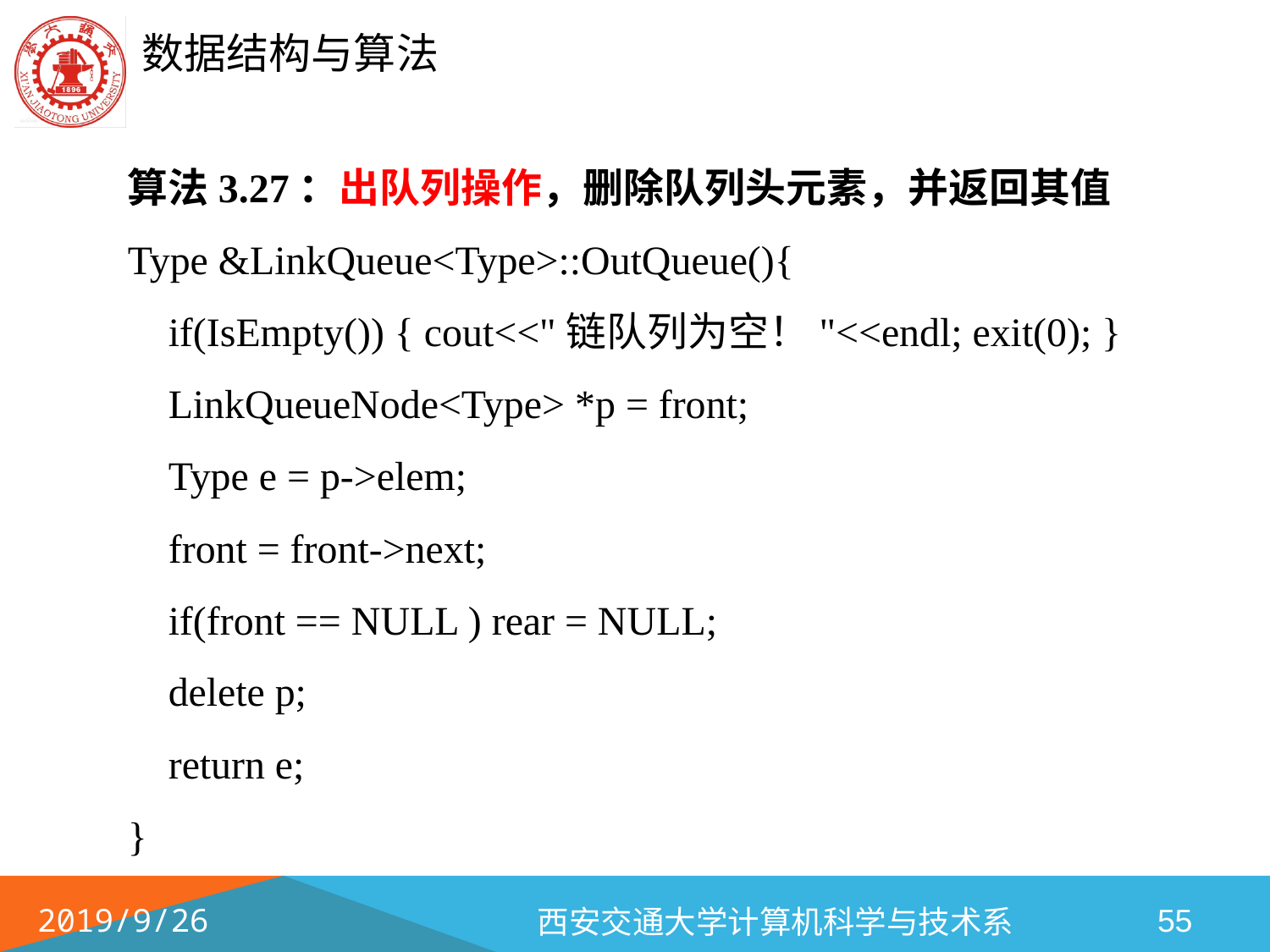

算法3.27：出队列操作，删除队列头元素，并返回其值
Type &LinkQueue<Type>::OutQueue(){
    if(IsEmpty()) { cout<<"链队列为空！"<<endl; exit(0); }
    LinkQueueNode<Type> *p = front;
    Type e = p->elem;
    front = front->next;
    if(front == NULL ) rear = NULL;
    delete p;
    return e;
}